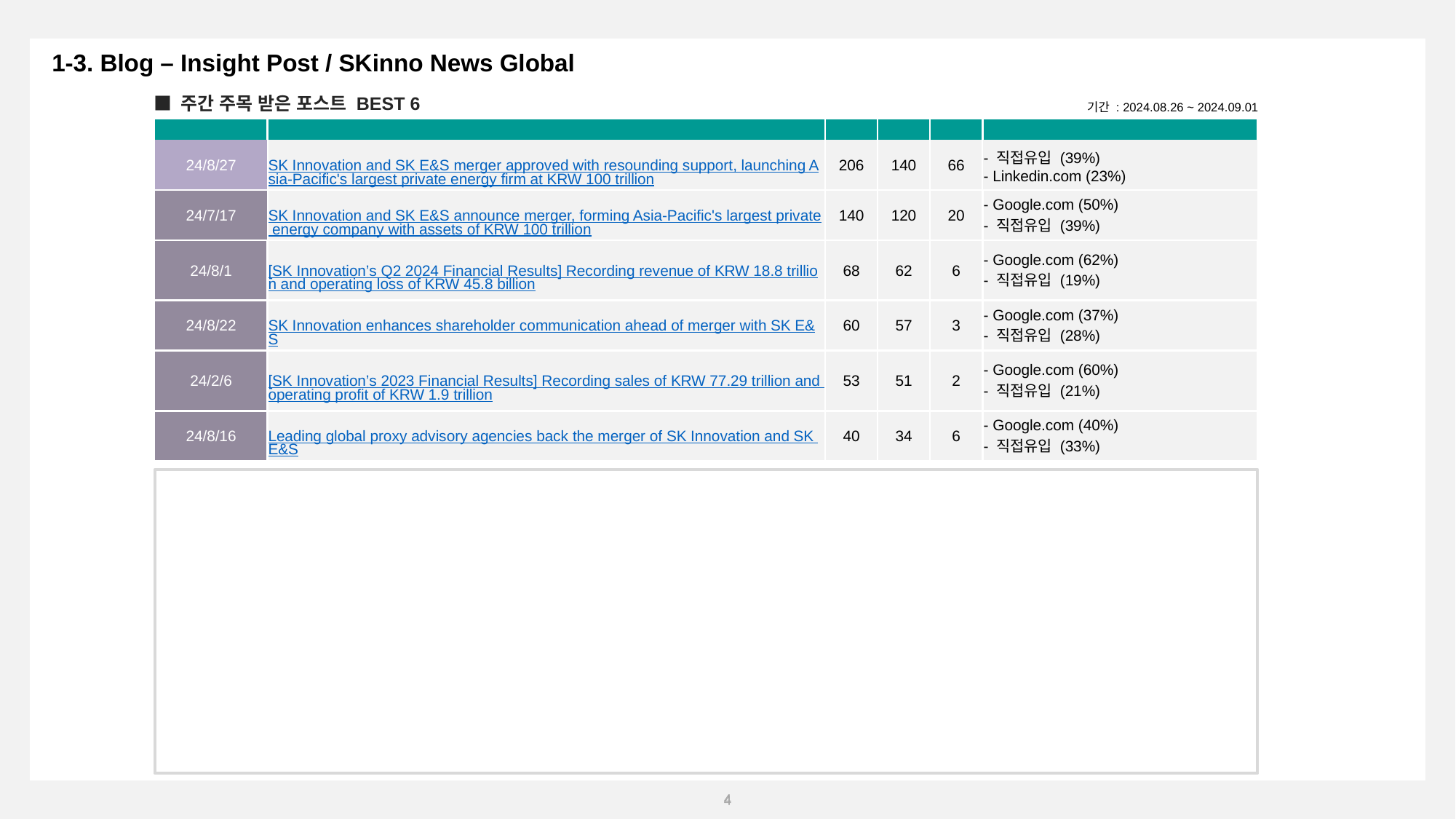

1-3. Blog – Insight Post / SKinno News Global
■ 주간 주목 받은 포스트 BEST 6
기간 : 2024.08.26 ~ 2024.09.01
| 게재 일자 | 포스트명 | 주간 PV | PC | 모바일 | 유입 경로 (구글 애널리틱스) |
| --- | --- | --- | --- | --- | --- |
| 24/8/27 | SK Innovation and SK E&S merger approved with resounding support, launching Asia-Pacific's largest private energy firm at KRW 100 trillion | 206 | 140 | 66 | - 직접유입 (39%) - Linkedin.com (23%) |
| 24/7/17 | SK Innovation and SK E&S announce merger, forming Asia-Pacific's largest private energy company with assets of KRW 100 trillion | 140 | 120 | 20 | - Google.com (50%) - 직접유입 (39%) |
| 24/8/1 | [SK Innovation’s Q2 2024 Financial Results] Recording revenue of KRW 18.8 trillion and operating loss of KRW 45.8 billion | 68 | 62 | 6 | - Google.com (62%) - 직접유입 (19%) |
| 24/8/22 | SK Innovation enhances shareholder communication ahead of merger with SK E&S | 60 | 57 | 3 | - Google.com (37%) - 직접유입 (28%) |
| 24/2/6 | [SK Innovation’s 2023 Financial Results] Recording sales of KRW 77.29 trillion and operating profit of KRW 1.9 trillion | 53 | 51 | 2 | - Google.com (60%) - 직접유입 (21%) |
| 24/8/16 | Leading global proxy advisory agencies back the merger of SK Innovation and SK E&S | 40 | 34 | 6 | - Google.com (40%) - 직접유입 (33%) |